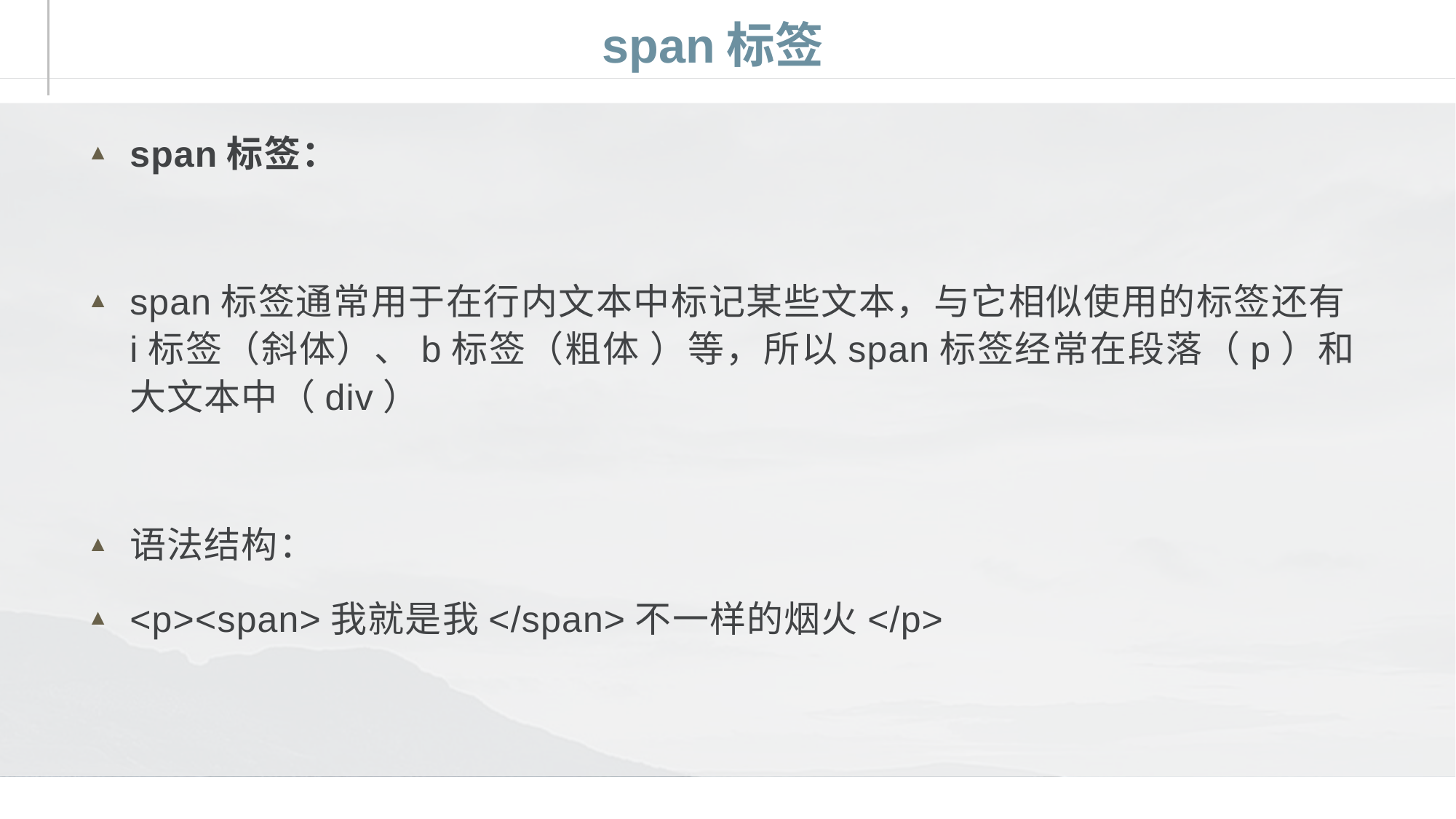

# span标签
span标签：

span标签通常用于在行内文本中标记某些文本，与它相似使用的标签还有i标签（斜体）、b标签（粗体 ）等，所以span标签经常在段落（p）和大文本中（div）

语法结构：
<p><span>我就是我</span>不一样的烟火</p>